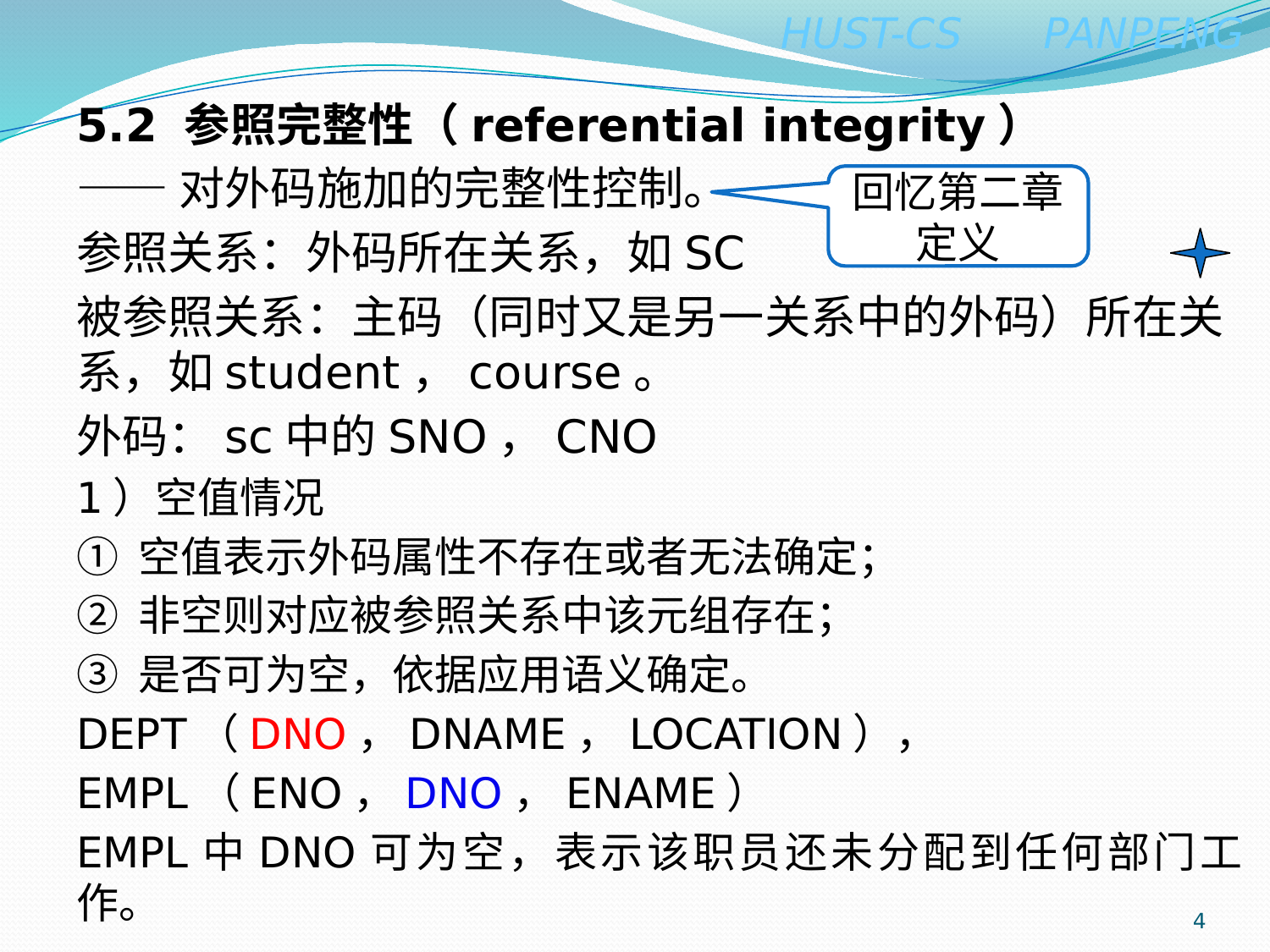

5.2 参照完整性（referential integrity）
——对外码施加的完整性控制。
参照关系：外码所在关系，如SC
被参照关系：主码（同时又是另一关系中的外码）所在关系，如student，course。
外码：sc中的SNO，CNO
1）空值情况
① 空值表示外码属性不存在或者无法确定；
② 非空则对应被参照关系中该元组存在；
③ 是否可为空，依据应用语义确定。
DEPT（DNO，DNAME，LOCATION），
EMPL（ENO，DNO，ENAME）
EMPL中DNO可为空，表示该职员还未分配到任何部门工作。
回忆第二章定义

4